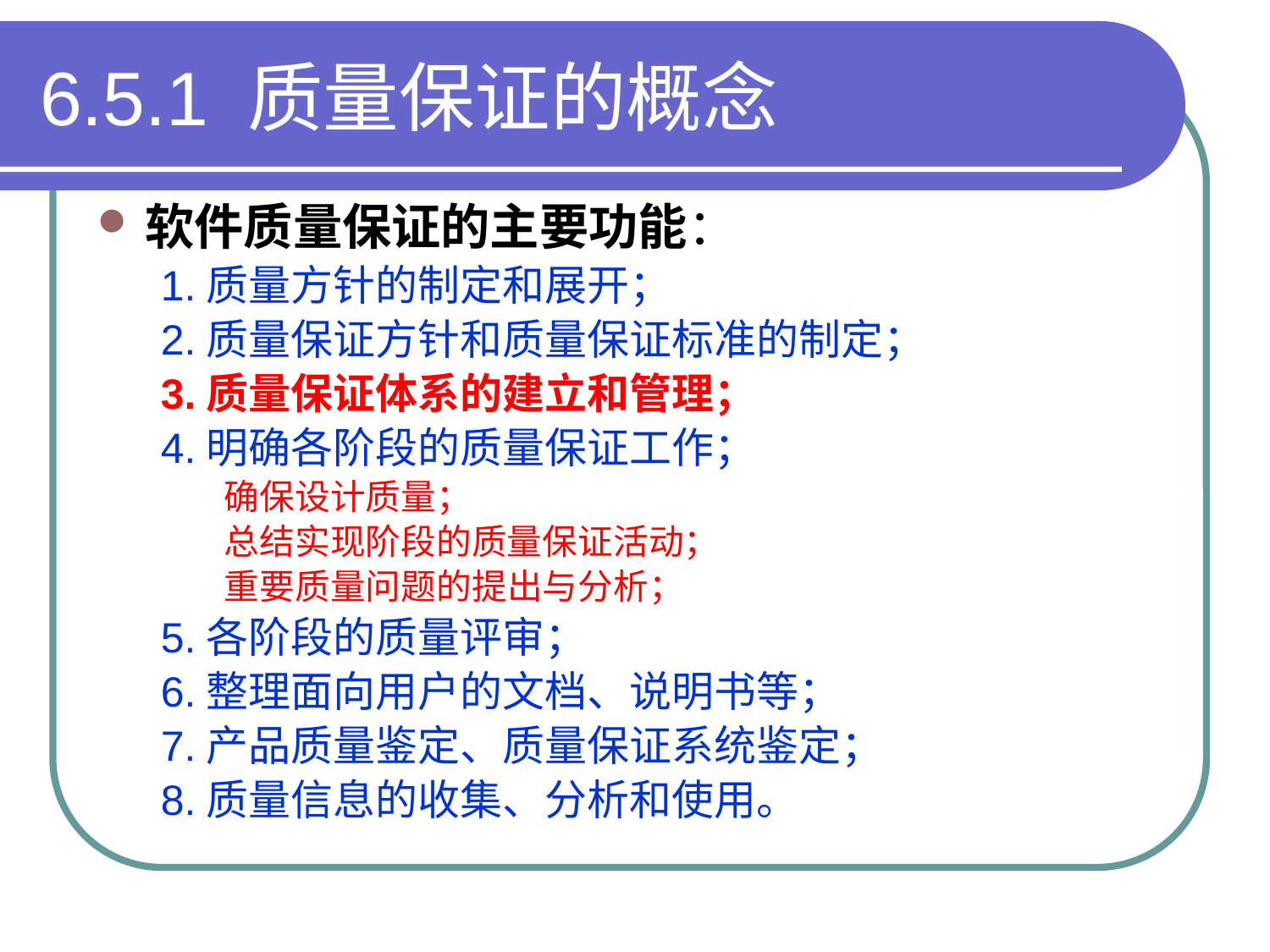

# 6.5.1 质量保证的概念
软件质量保证的主要功能：
1.质量方针的制定和展开；
2.质量保证方针和质量保证标准的制定；
3.质量保证体系的建立和管理；
4.明确各阶段的质量保证工作；
确保设计质量；
总结实现阶段的质量保证活动；
重要质量问题的提出与分析；
5.各阶段的质量评审；
6.整理面向用户的文档、说明书等；
7.产品质量鉴定、质量保证系统鉴定；
8.质量信息的收集、分析和使用。

68